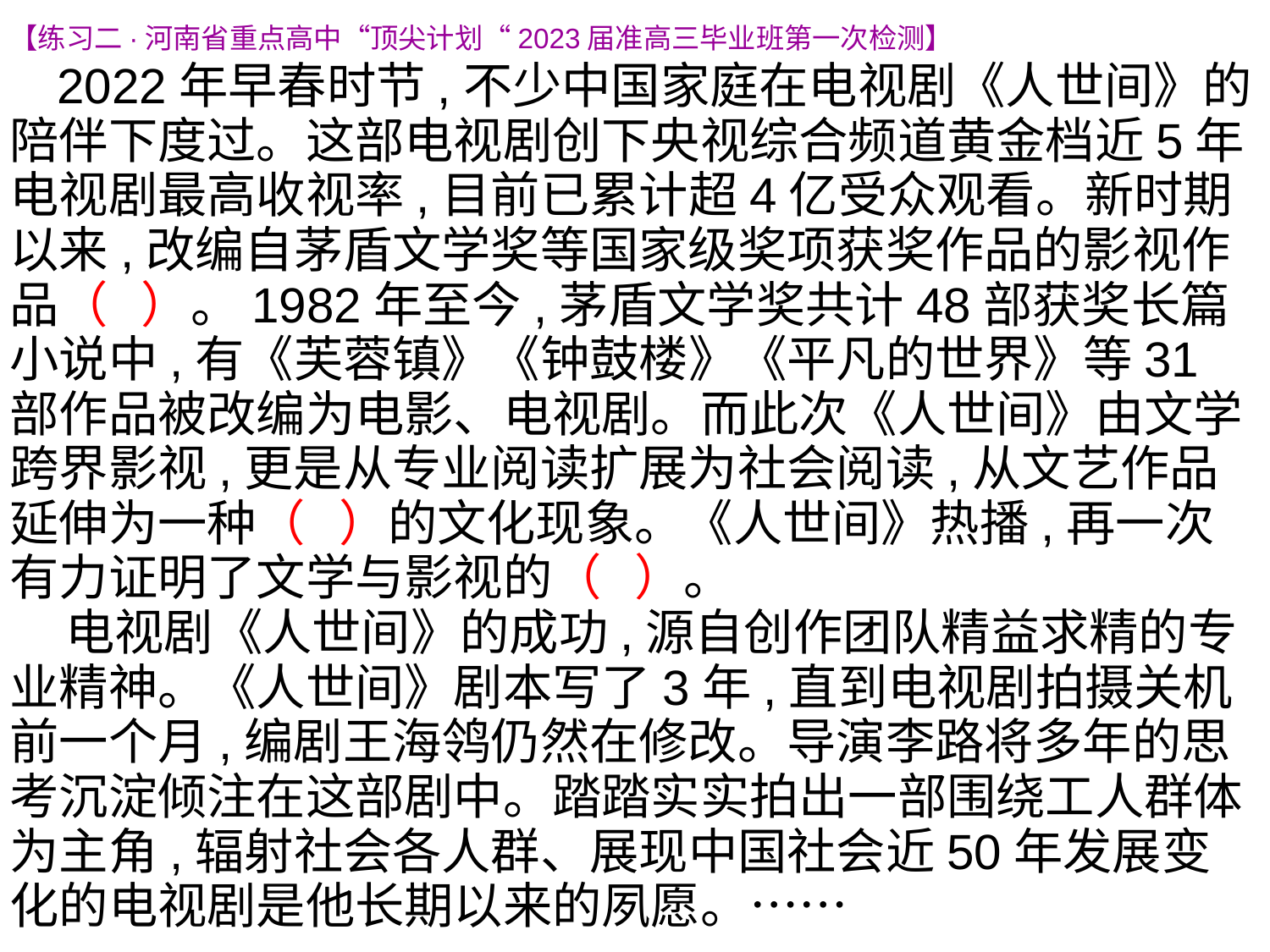

【练习二·河南省重点高中“顶尖计划“2023届准高三毕业班第一次检测】
    2022年早春时节,不少中国家庭在电视剧《人世间》的陪伴下度过。这部电视剧创下央视综合频道黄金档近5年电视剧最高收视率,目前已累计超4亿受众观看。新时期以来,改编自茅盾文学奖等国家级奖项获奖作品的影视作品（   ）。1982年至今,茅盾文学奖共计48部获奖长篇小说中,有《芙蓉镇》《钟鼓楼》《平凡的世界》等31部作品被改编为电影、电视剧。而此次《人世间》由文学跨界影视,更是从专业阅读扩展为社会阅读,从文艺作品延伸为一种（   ）的文化现象。《人世间》热播,再一次有力证明了文学与影视的（   ）。
    电视剧《人世间》的成功,源自创作团队精益求精的专业精神。《人世间》剧本写了3年,直到电视剧拍摄关机前一个月,编剧王海鸰仍然在修改。导演李路将多年的思考沉淀倾注在这部剧中。踏踏实实拍出一部围绕工人群体为主角,辐射社会各人群、展现中国社会近50年发展变化的电视剧是他长期以来的夙愿。……